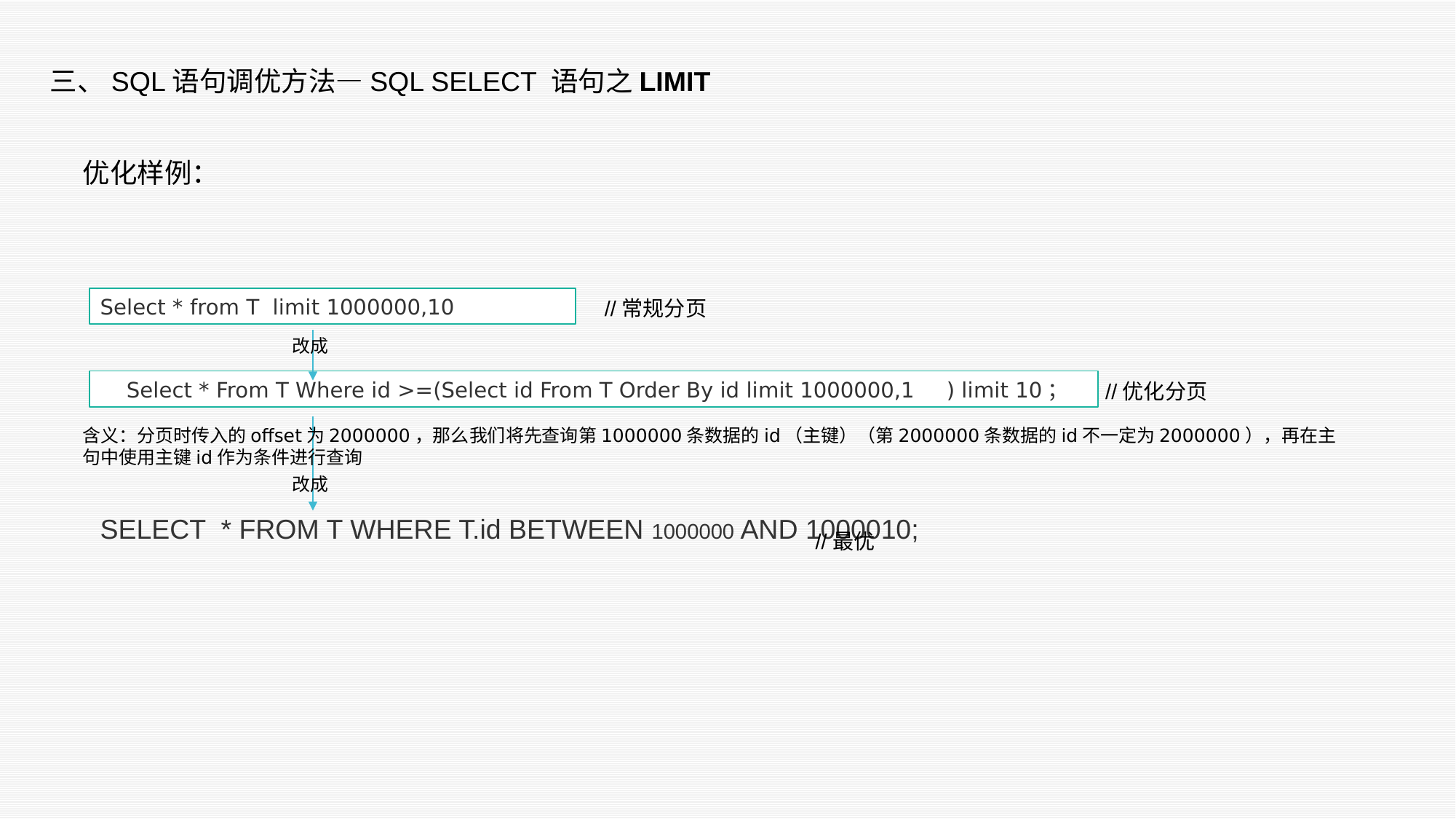

三、SQL语句调优方法—SQL SELECT 语句之LIMIT
优化样例：
Select * from T  limit 1000000,10
//常规分页
改成
　Select * From T Where id >=(Select id From T Order By id limit 1000000,1　) limit 10；
//优化分页
含义：分页时传入的offset为2000000，那么我们将先查询第1000000条数据的id（主键）（第2000000条数据的id不一定为2000000），再在主句中使用主键id作为条件进行查询
改成
SELECT  * FROM T WHERE T.id BETWEEN 1000000 AND 1000010;
//最优